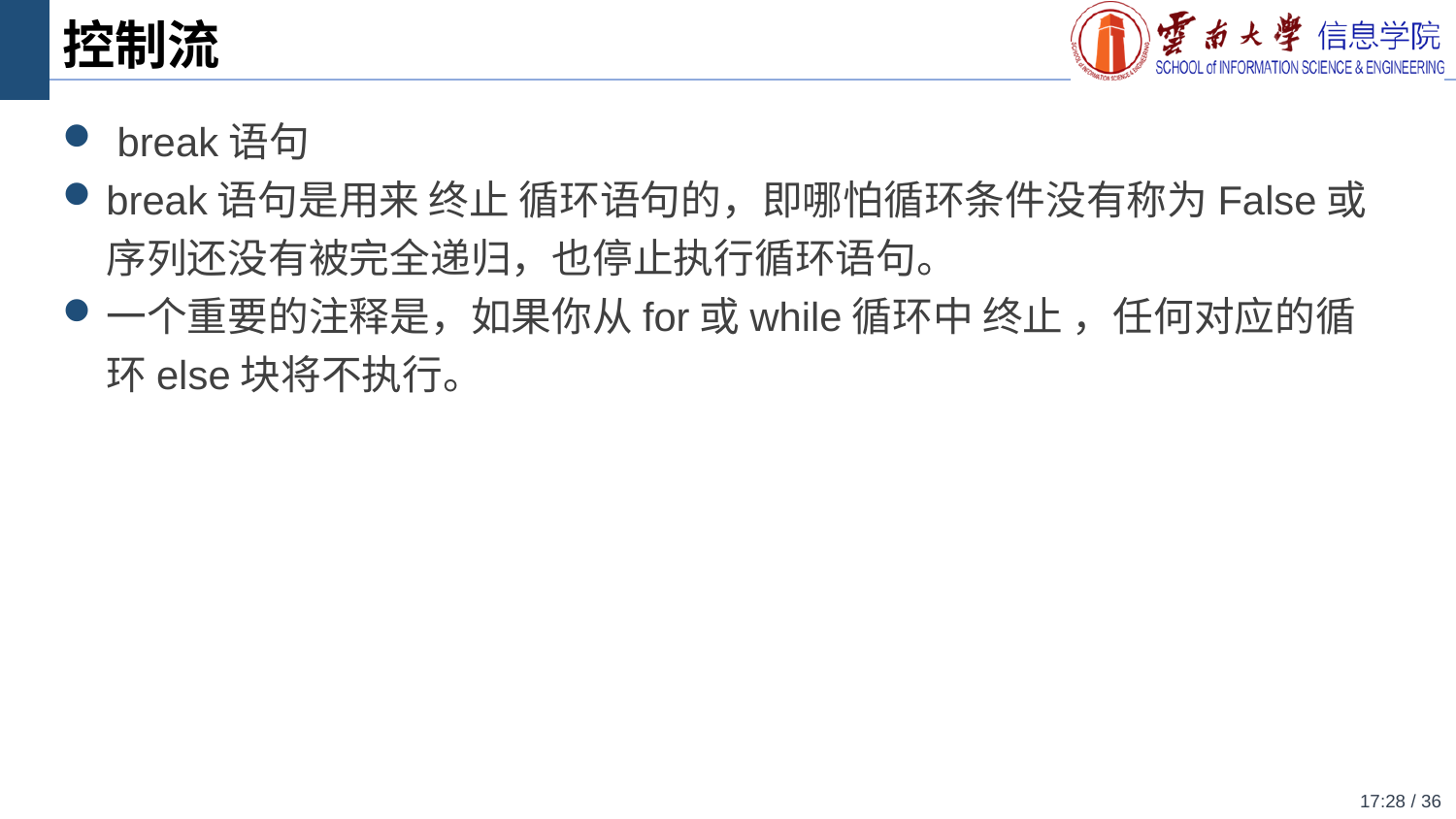

# 控制流
break语句
break语句是用来 终止 循环语句的，即哪怕循环条件没有称为False或序列还没有被完全递归，也停止执行循环语句。
一个重要的注释是，如果你从for或while循环中 终止 ，任何对应的循环else块将不执行。